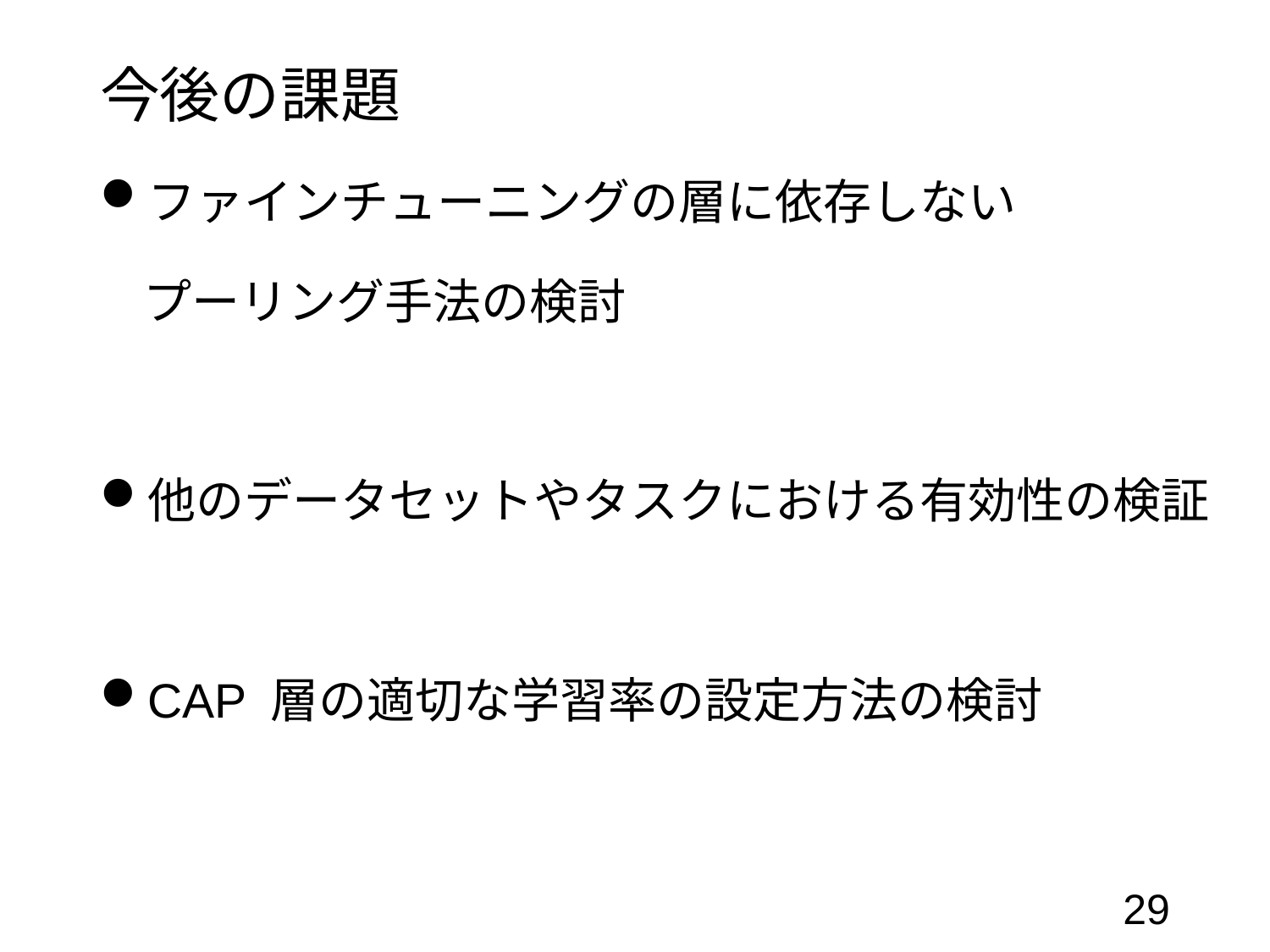

# 今後の課題
ファインチューニングの層に依存しない
   プーリング手法の検討

他のデータセットやタスクにおける有効性の検証

CAP 層の適切な学習率の設定方法の検討

29